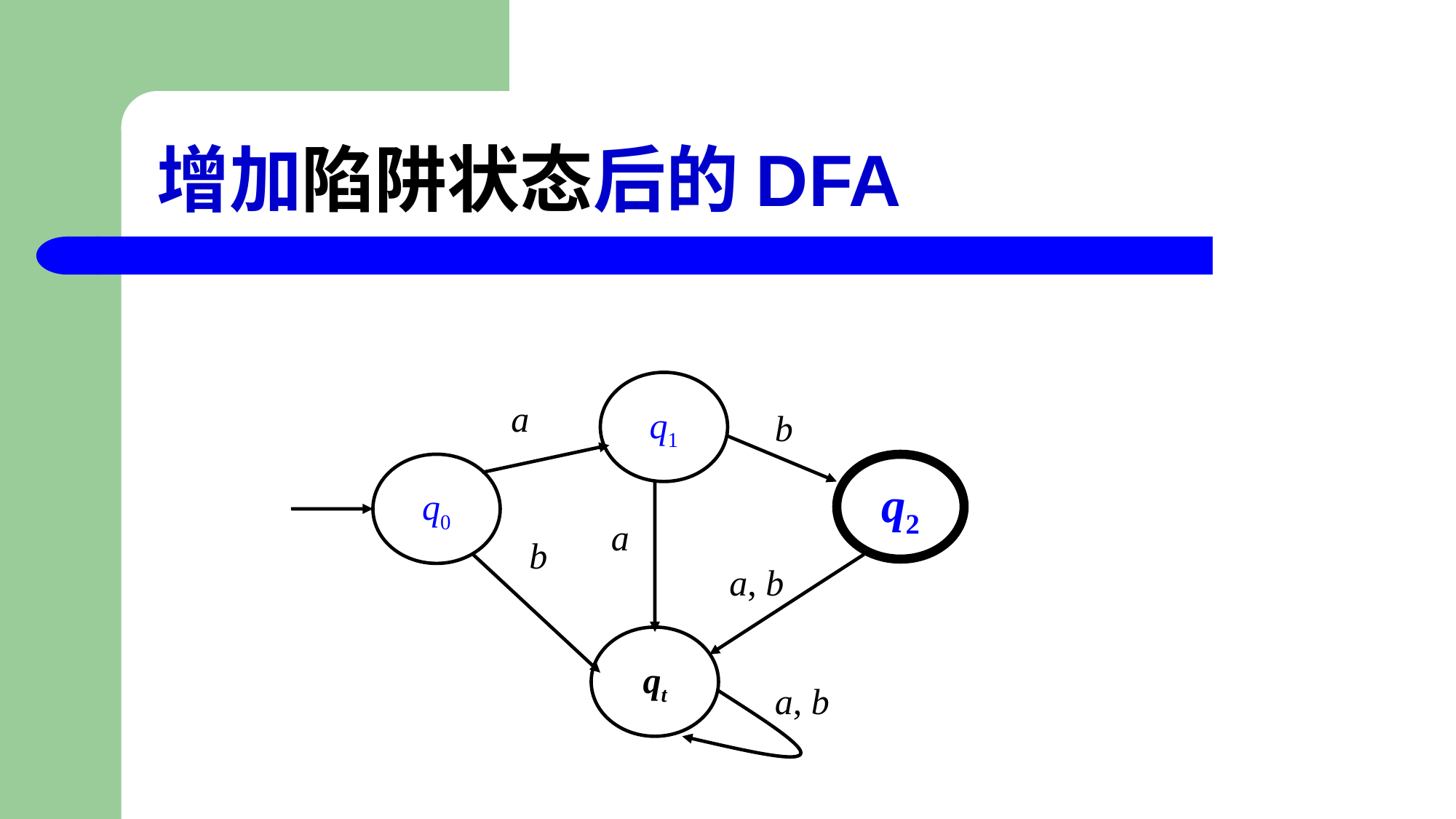

# 增加陷阱状态后的DFA

q1
a
b

q0
q2

a
b

a, b
qt
a, b